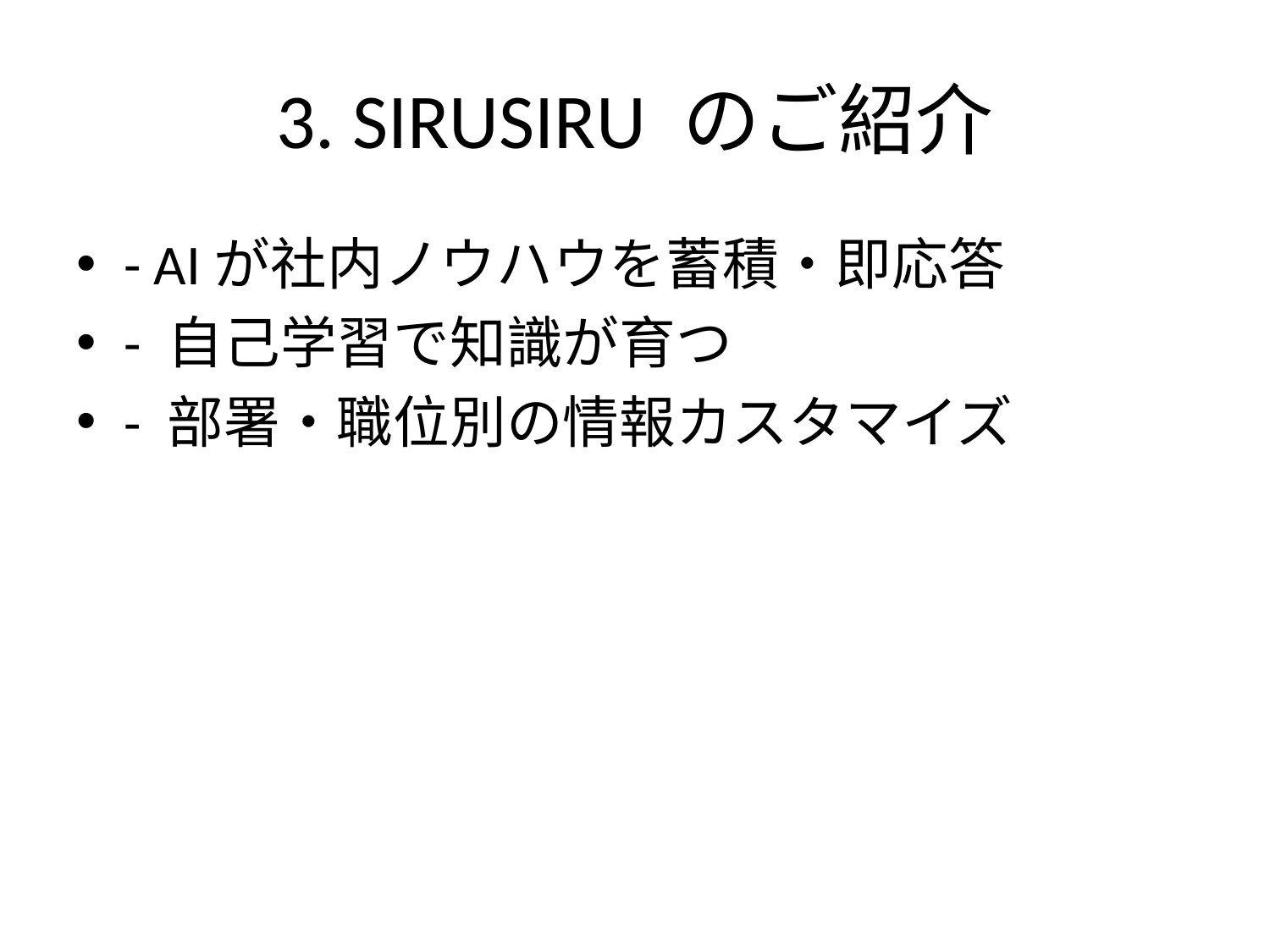

# 3. SIRUSIRU のご紹介
- AIが社内ノウハウを蓄積・即応答
- 自己学習で知識が育つ
- 部署・職位別の情報カスタマイズ